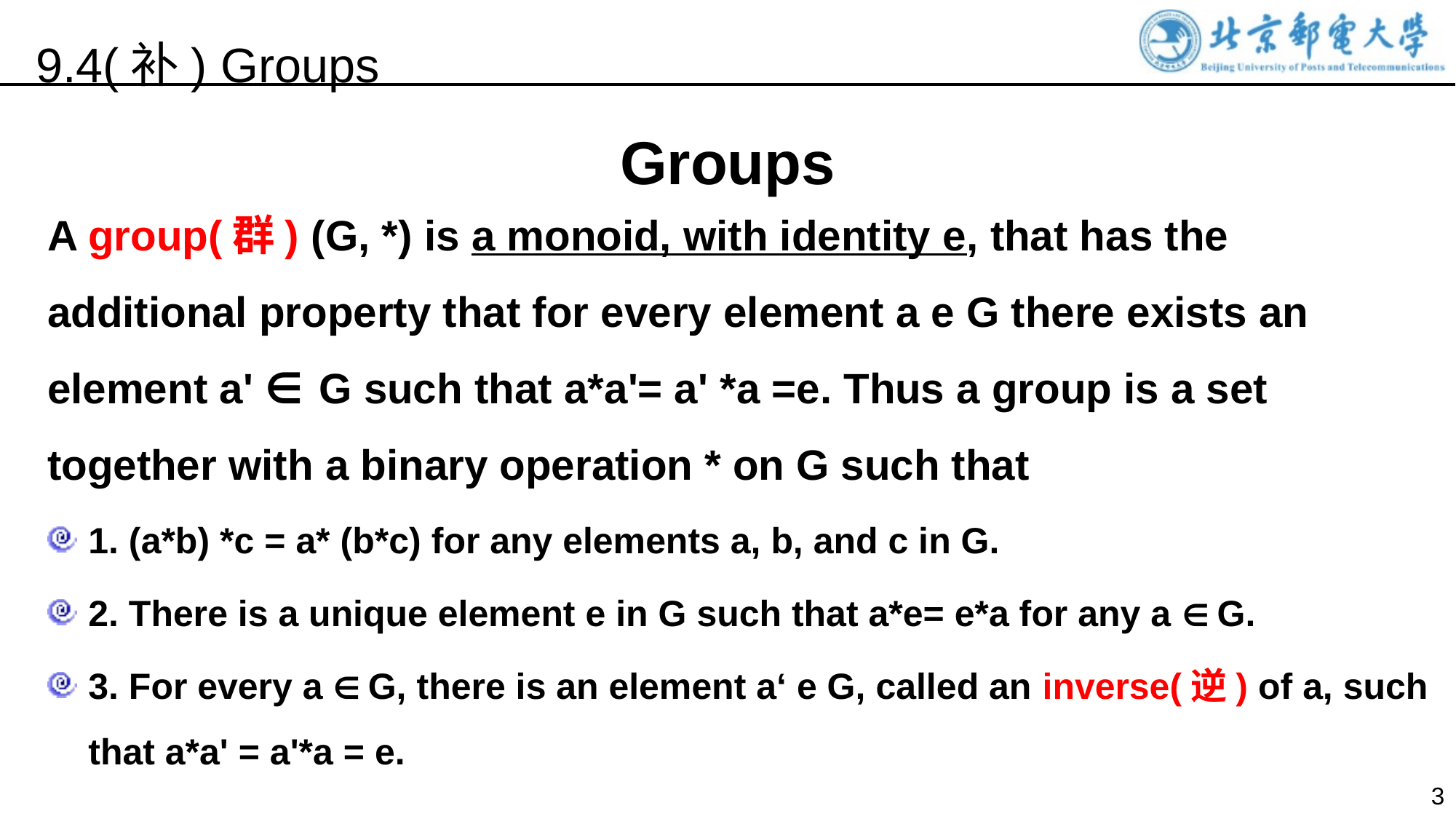

9.4(补) Groups
Groups
A group(群) (G, *) is a monoid, with identity e, that has the additional property that for every element a e G there exists an element a' ∈ G such that a*a'= a' *a =e. Thus a group is a set together with a binary operation * on G such that
1. (a*b) *c = a* (b*c) for any elements a, b, and c in G.
2. There is a unique element e in G such that a*e= e*a for any a ∈ G.
3. For every a ∈ G, there is an element a‘ e G, called an inverse(逆) of a, such that a*a' = a'*a = e.